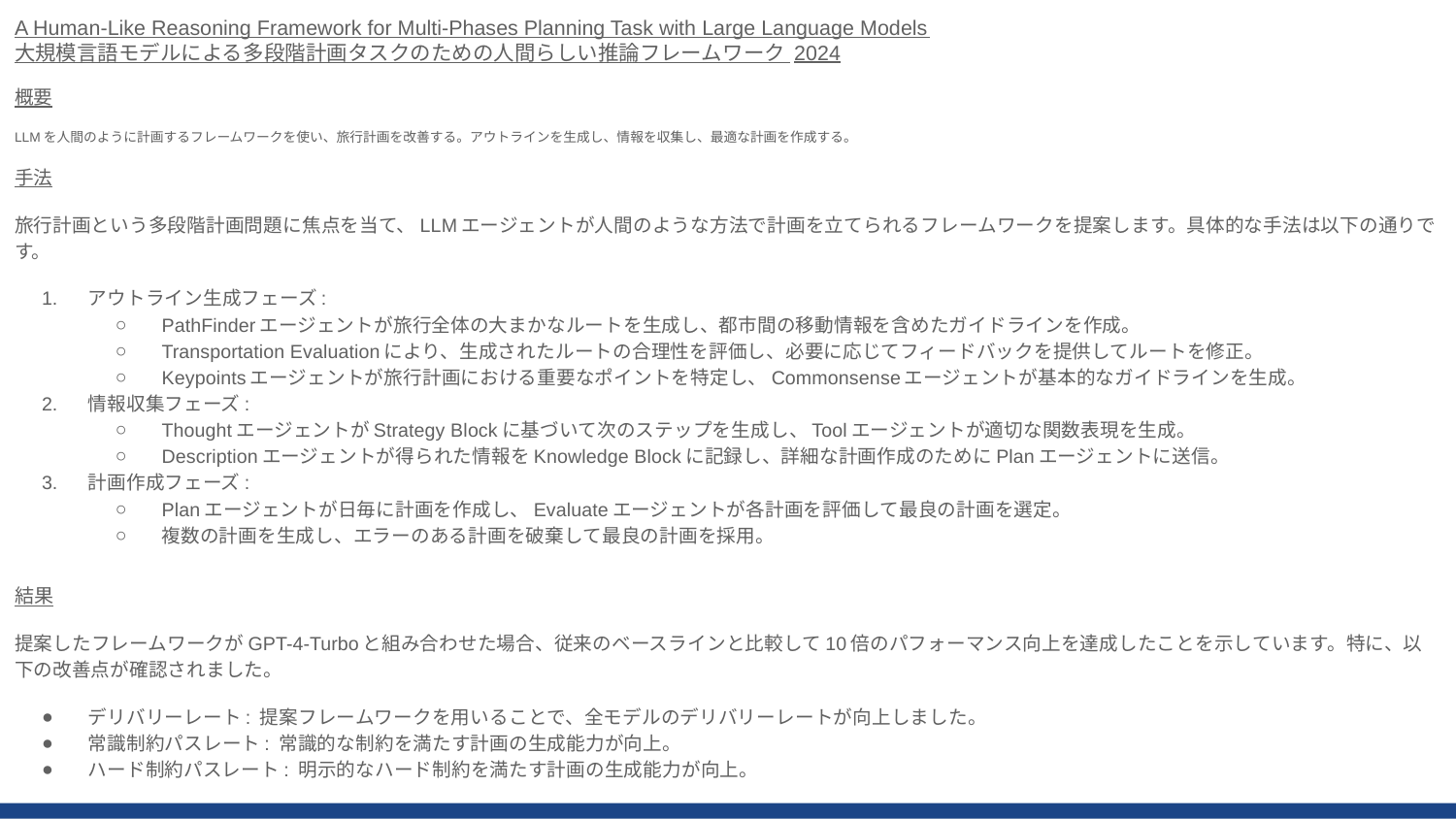

A Human-Like Reasoning Framework for Multi-Phases Planning Task with Large Language Models
大規模言語モデルによる多段階計画タスクのための人間らしい推論フレームワーク 2024
概要
LLMを人間のように計画するフレームワークを使い、旅行計画を改善する。アウトラインを生成し、情報を収集し、最適な計画を作成する。
手法
旅行計画という多段階計画問題に焦点を当て、LLMエージェントが人間のような方法で計画を立てられるフレームワークを提案します。具体的な手法は以下の通りです。
アウトライン生成フェーズ:
PathFinderエージェントが旅行全体の大まかなルートを生成し、都市間の移動情報を含めたガイドラインを作成。
Transportation Evaluationにより、生成されたルートの合理性を評価し、必要に応じてフィードバックを提供してルートを修正。
Keypointsエージェントが旅行計画における重要なポイントを特定し、Commonsenseエージェントが基本的なガイドラインを生成。
情報収集フェーズ:
ThoughtエージェントがStrategy Blockに基づいて次のステップを生成し、Toolエージェントが適切な関数表現を生成。
Descriptionエージェントが得られた情報をKnowledge Blockに記録し、詳細な計画作成のためにPlanエージェントに送信。
計画作成フェーズ:
Planエージェントが日毎に計画を作成し、Evaluateエージェントが各計画を評価して最良の計画を選定。
複数の計画を生成し、エラーのある計画を破棄して最良の計画を採用。

結果
提案したフレームワークがGPT-4-Turboと組み合わせた場合、従来のベースラインと比較して10倍のパフォーマンス向上を達成したことを示しています。特に、以下の改善点が確認されました。
デリバリーレート: 提案フレームワークを用いることで、全モデルのデリバリーレートが向上しました。
常識制約パスレート: 常識的な制約を満たす計画の生成能力が向上。
ハード制約パスレート: 明示的なハード制約を満たす計画の生成能力が向上。